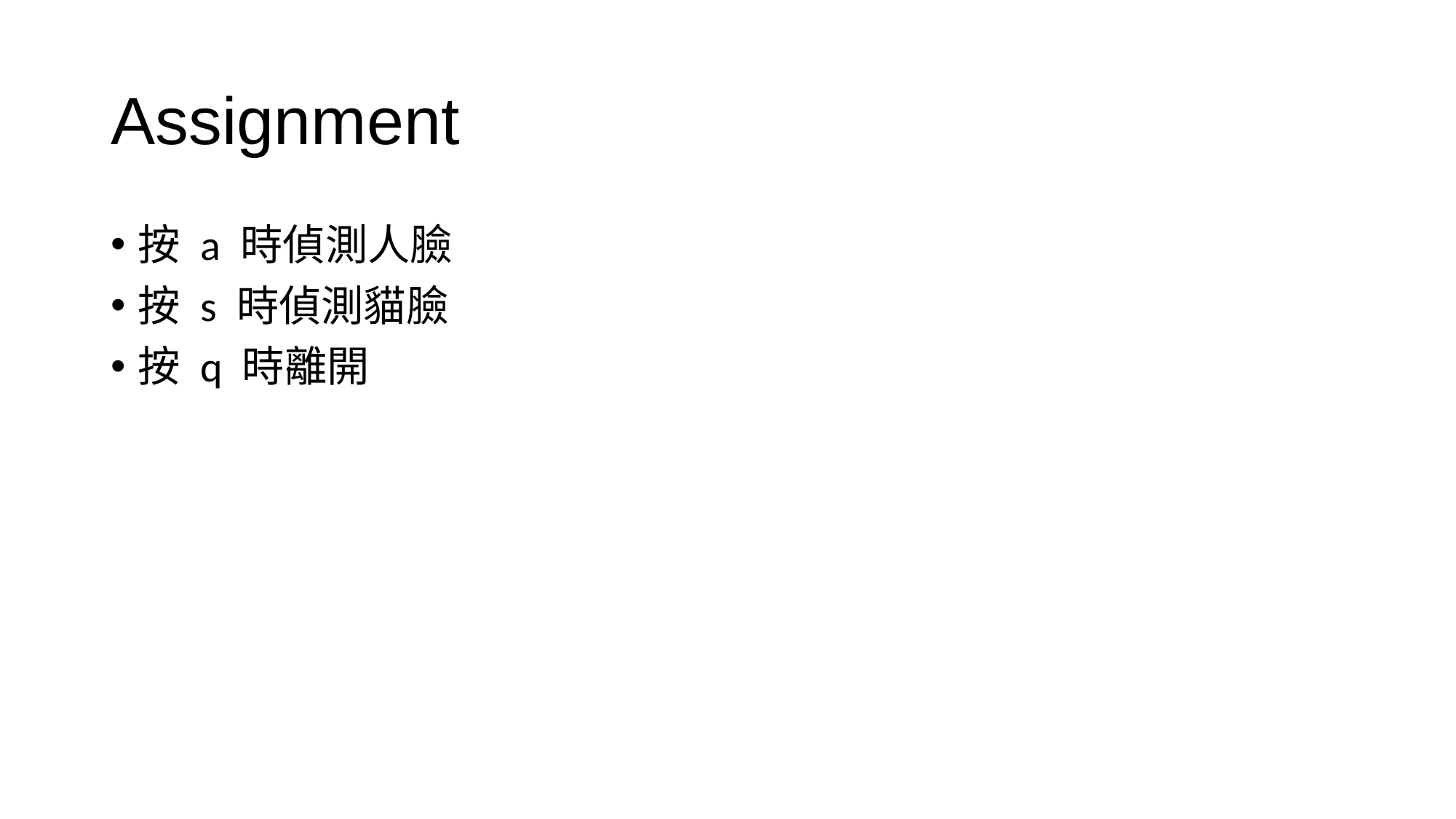

# Assignment
按 a 時偵測人臉
按 s 時偵測貓臉
按 q 時離開